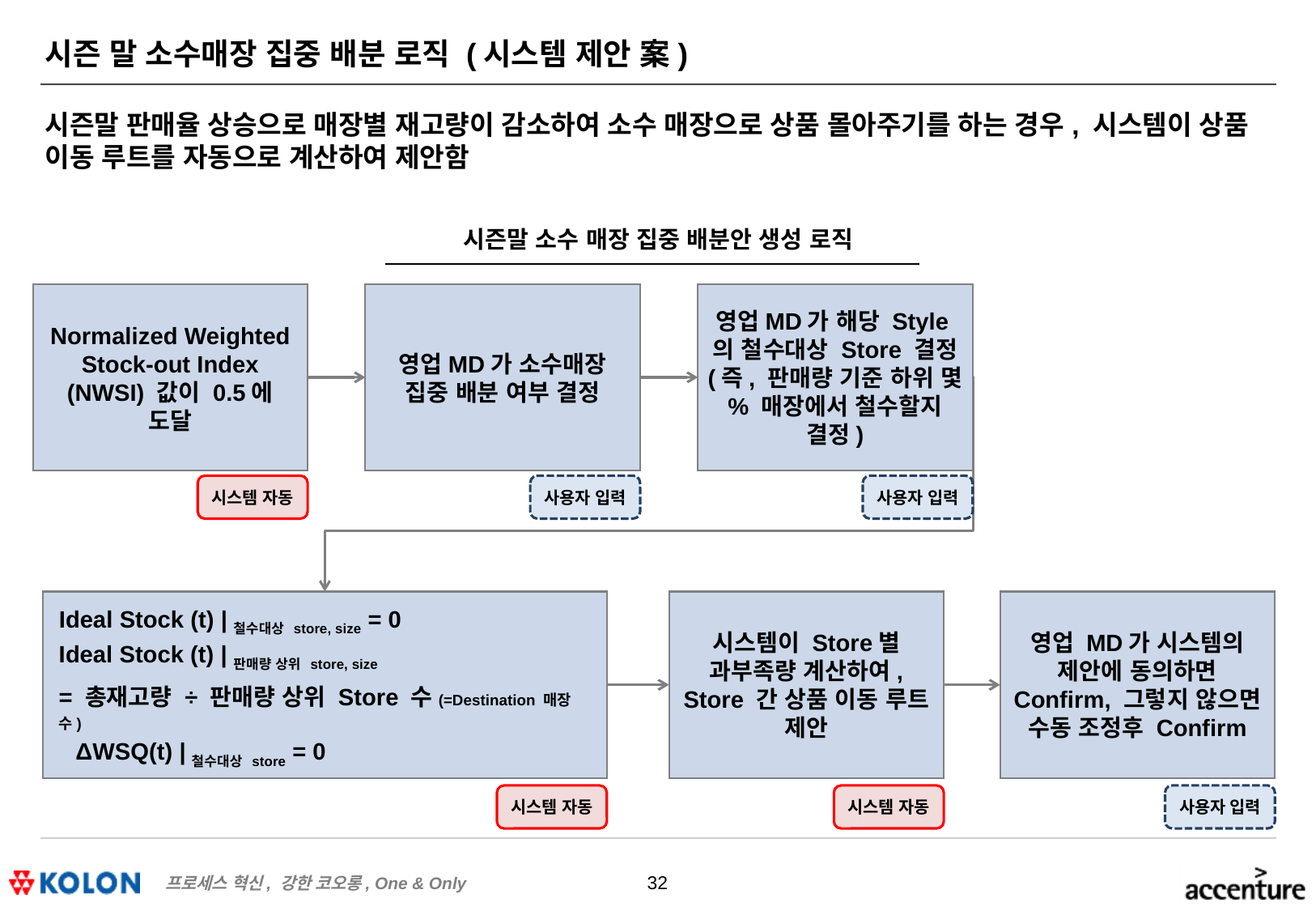

# 시즌 말 소수매장 집중 배분 로직 (시스템 제안 案)
시즌말 판매율 상승으로 매장별 재고량이 감소하여 소수 매장으로 상품 몰아주기를 하는 경우, 시스템이 상품 이동 루트를 자동으로 계산하여 제안함
시즌말 소수 매장 집중 배분안 생성 로직
Normalized Weighted Stock-out Index (NWSI) 값이 0.5에 도달
영업MD가 소수매장 집중 배분 여부 결정
영업MD가 해당 Style의 철수대상 Store 결정
(즉, 판매량 기준 하위 몇 % 매장에서 철수할지 결정)
시스템 자동
사용자 입력
사용자 입력

시스템이 Store별 과부족량 계산하여, Store 간 상품 이동 루트 제안
영업 MD가 시스템의 제안에 동의하면 Confirm, 그렇지 않으면 수동 조정후 Confirm
Ideal Stock (t) |철수대상 store, size = 0
Ideal Stock (t) |판매량 상위 store, size
= 총재고량 ÷ 판매량 상위 Store 수(=Destination 매장 수)
ΔWSQ(t) |철수대상 store = 0
시스템 자동
시스템 자동
사용자 입력